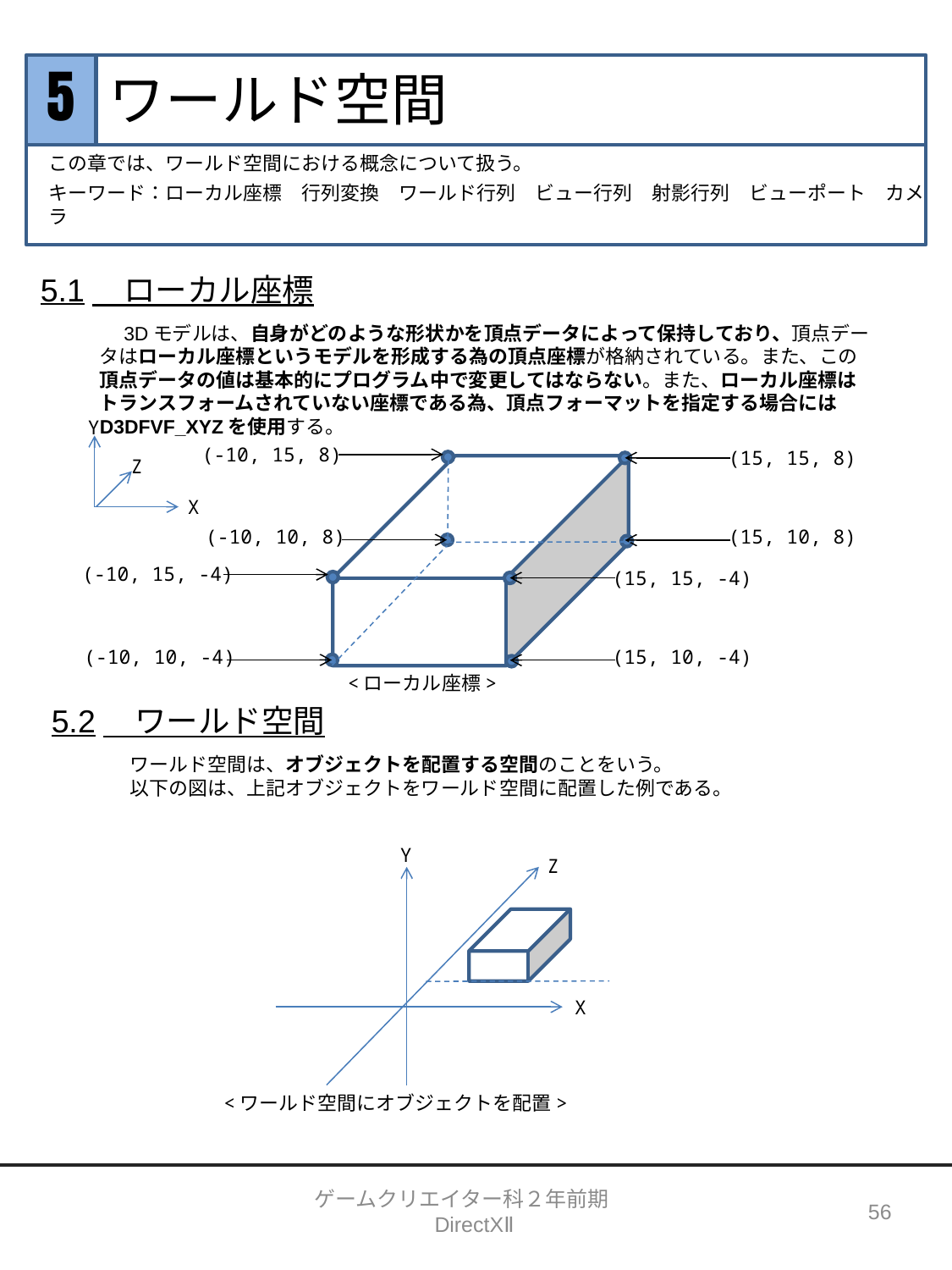

5
# ワールド空間

この章では、ワールド空間における概念について扱う。
キーワード：ローカル座標　行列変換　ワールド行列　ビュー行列　射影行列　ビューポート　カメラ
5.1　ローカル座標
　3Dモデルは、自身がどのような形状かを頂点データによって保持しており、頂点データはローカル座標というモデルを形成する為の頂点座標が格納されている。また、この頂点データの値は基本的にプログラム中で変更してはならない。また、ローカル座標はトランスフォームされていない座標である為、頂点フォーマットを指定する場合にはD3DFVF_XYZを使用する。
Y
(-10, 15, 8)
(15, 15, 8)
Z

X
(-10, 10, 8)
(15, 10, 8)

(-10, 15, -4)
(15, 15, -4)

(-10, 10, -4)
(15, 10, -4)

<ローカル座標>
5.2　ワールド空間
　ワールド空間は、オブジェクトを配置する空間のことをいう。
　以下の図は、上記オブジェクトをワールド空間に配置した例である。
Y
Z

X
<ワールド空間にオブジェクトを配置>
ゲームクリエイター科２年前期　DirectXⅡ
56